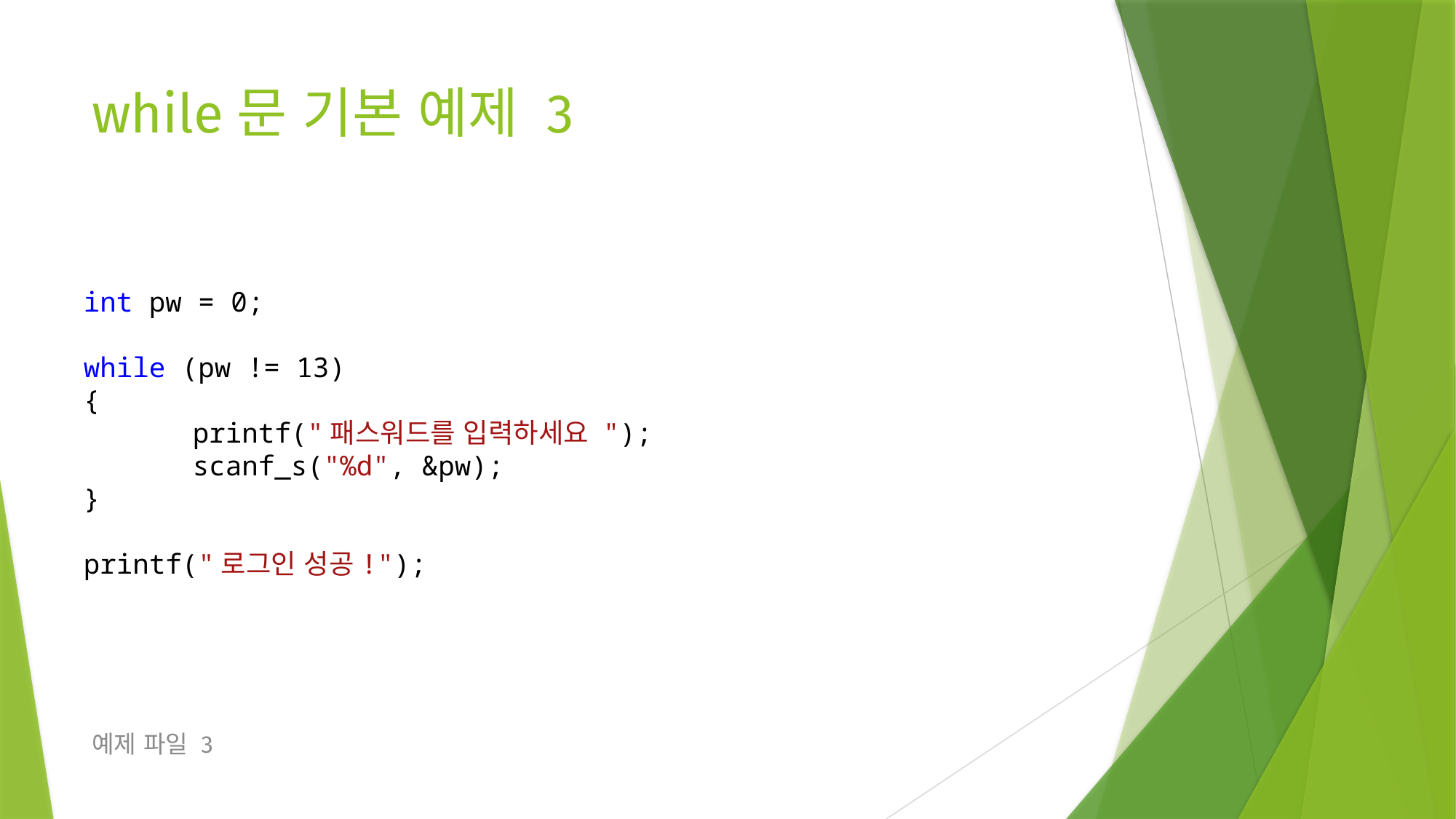

# while문 기본 예제 3
int pw = 0;

while (pw != 13)
{
	printf("패스워드를 입력하세요 ");
	scanf_s("%d", &pw);
}

printf("로그인 성공!");
예제 파일 3